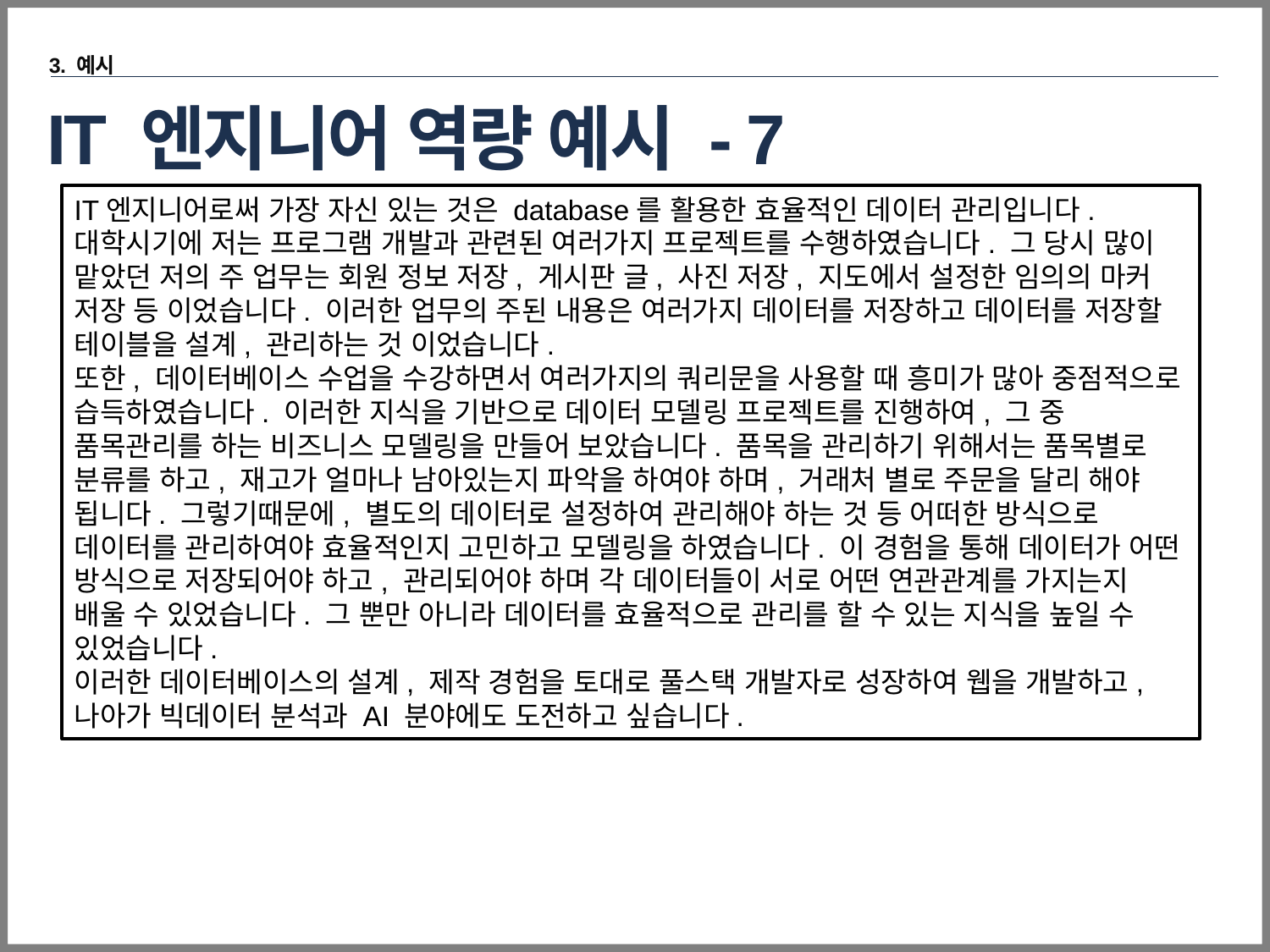

3. 예시
# IT 엔지니어 역량 예시 - 7
IT엔지니어로써 가장 자신 있는 것은 database를 활용한 효율적인 데이터 관리입니다.
대학시기에 저는 프로그램 개발과 관련된 여러가지 프로젝트를 수행하였습니다. 그 당시 많이 맡았던 저의 주 업무는 회원 정보 저장, 게시판 글, 사진 저장, 지도에서 설정한 임의의 마커 저장 등 이었습니다. 이러한 업무의 주된 내용은 여러가지 데이터를 저장하고 데이터를 저장할 테이블을 설계, 관리하는 것 이었습니다.
또한, 데이터베이스 수업을 수강하면서 여러가지의 쿼리문을 사용할 때 흥미가 많아 중점적으로 습득하였습니다. 이러한 지식을 기반으로 데이터 모델링 프로젝트를 진행하여, 그 중 품목관리를 하는 비즈니스 모델링을 만들어 보았습니다. 품목을 관리하기 위해서는 품목별로 분류를 하고, 재고가 얼마나 남아있는지 파악을 하여야 하며, 거래처 별로 주문을 달리 해야 됩니다. 그렇기때문에, 별도의 데이터로 설정하여 관리해야 하는 것 등 어떠한 방식으로 데이터를 관리하여야 효율적인지 고민하고 모델링을 하였습니다. 이 경험을 통해 데이터가 어떤 방식으로 저장되어야 하고, 관리되어야 하며 각 데이터들이 서로 어떤 연관관계를 가지는지 배울 수 있었습니다. 그 뿐만 아니라 데이터를 효율적으로 관리를 할 수 있는 지식을 높일 수 있었습니다.
이러한 데이터베이스의 설계, 제작 경험을 토대로 풀스택 개발자로 성장하여 웹을 개발하고, 나아가 빅데이터 분석과 AI 분야에도 도전하고 싶습니다.